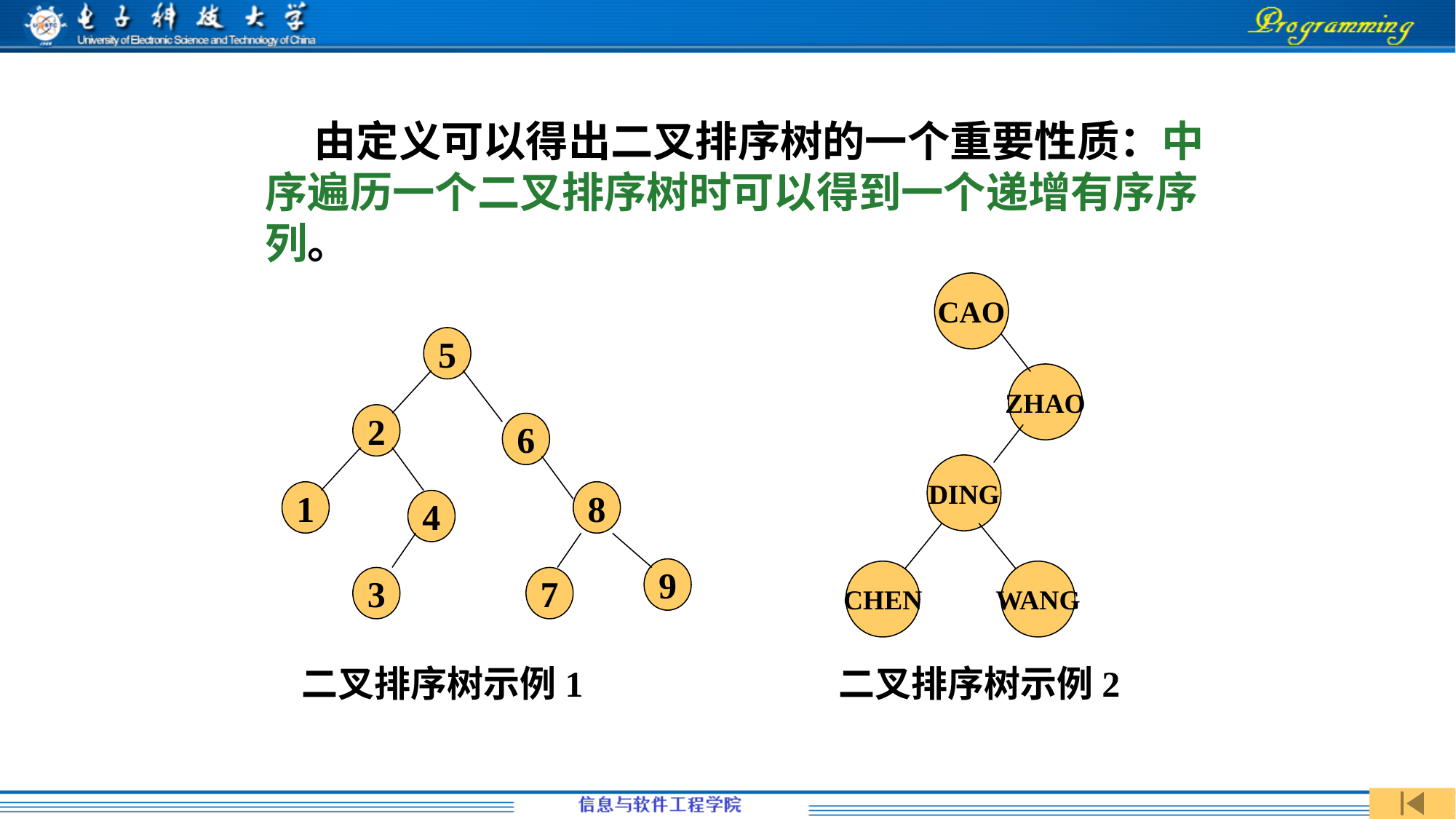

由定义可以得出二叉排序树的一个重要性质：中序遍历一个二叉排序树时可以得到一个递增有序序列。
CAO

ZHAO

DING

CHEN
WANG
二叉排序树示例2
5

2
6

1
8
4

9
3
7
二叉排序树示例1